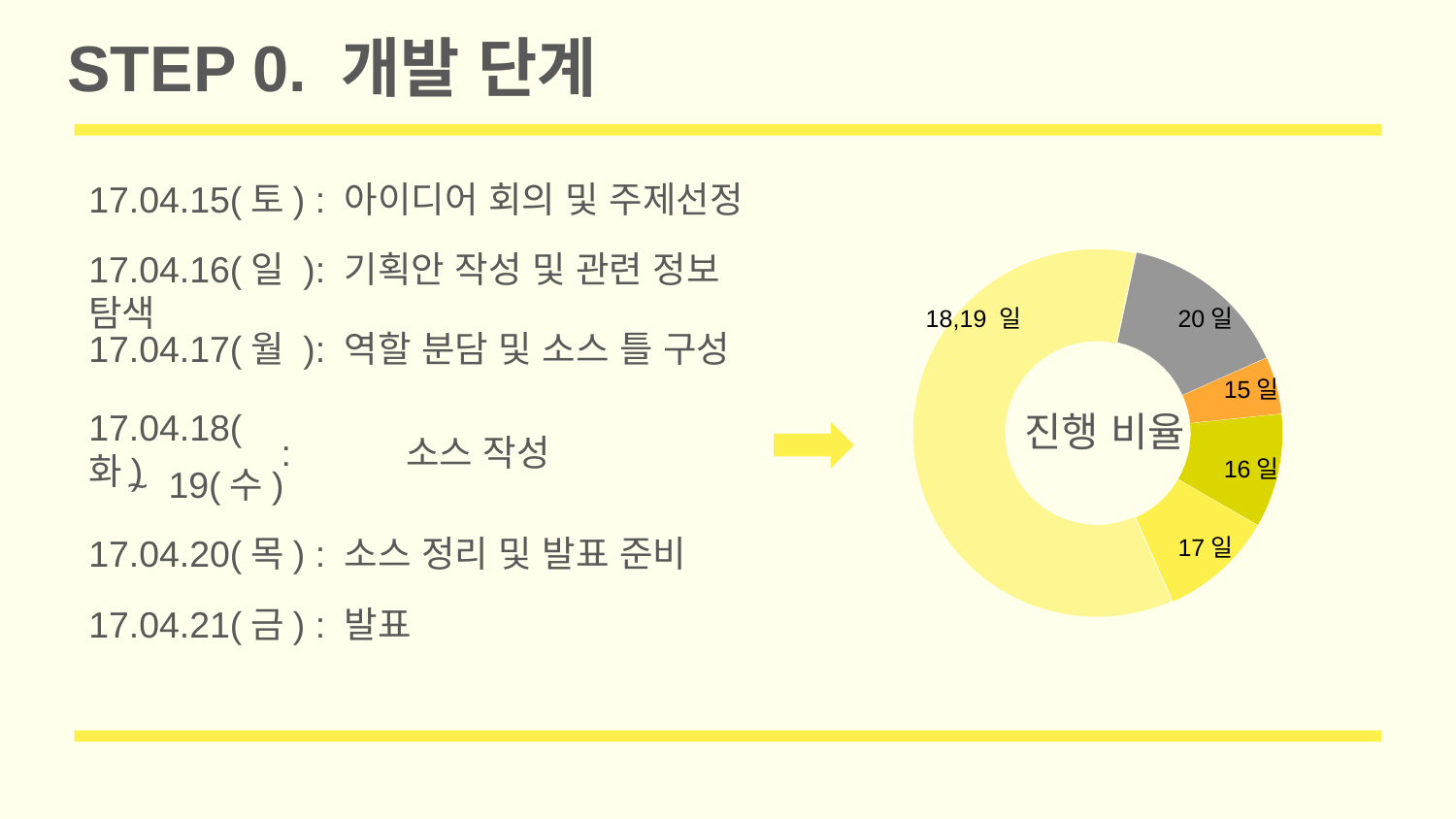

STEP 0. 개발 단계

17.04.15(토) : 아이디어 회의 및 주제선정
15일

### Chart

| Category | 판매 |
|---|---|
| 1분기 | 5.0 |
| 2분기 | 10.0 |
| 3분기 | 10.0 |
| 4분기 | 60.0 |
| 5분기 | 15.0 |
17.04.16(일 ): 기획안 작성 및 관련 정보 탐색
16일
18,19 일
17.04.18(화)
  : 	소스 작성
      ~  19(수)
20일
17.04.20(목) : 소스 정리 및 발표 준비
17.04.17(월 ): 역할 분담 및 소스 틀 구성
17일
진행 비율

17.04.21(금) : 발표